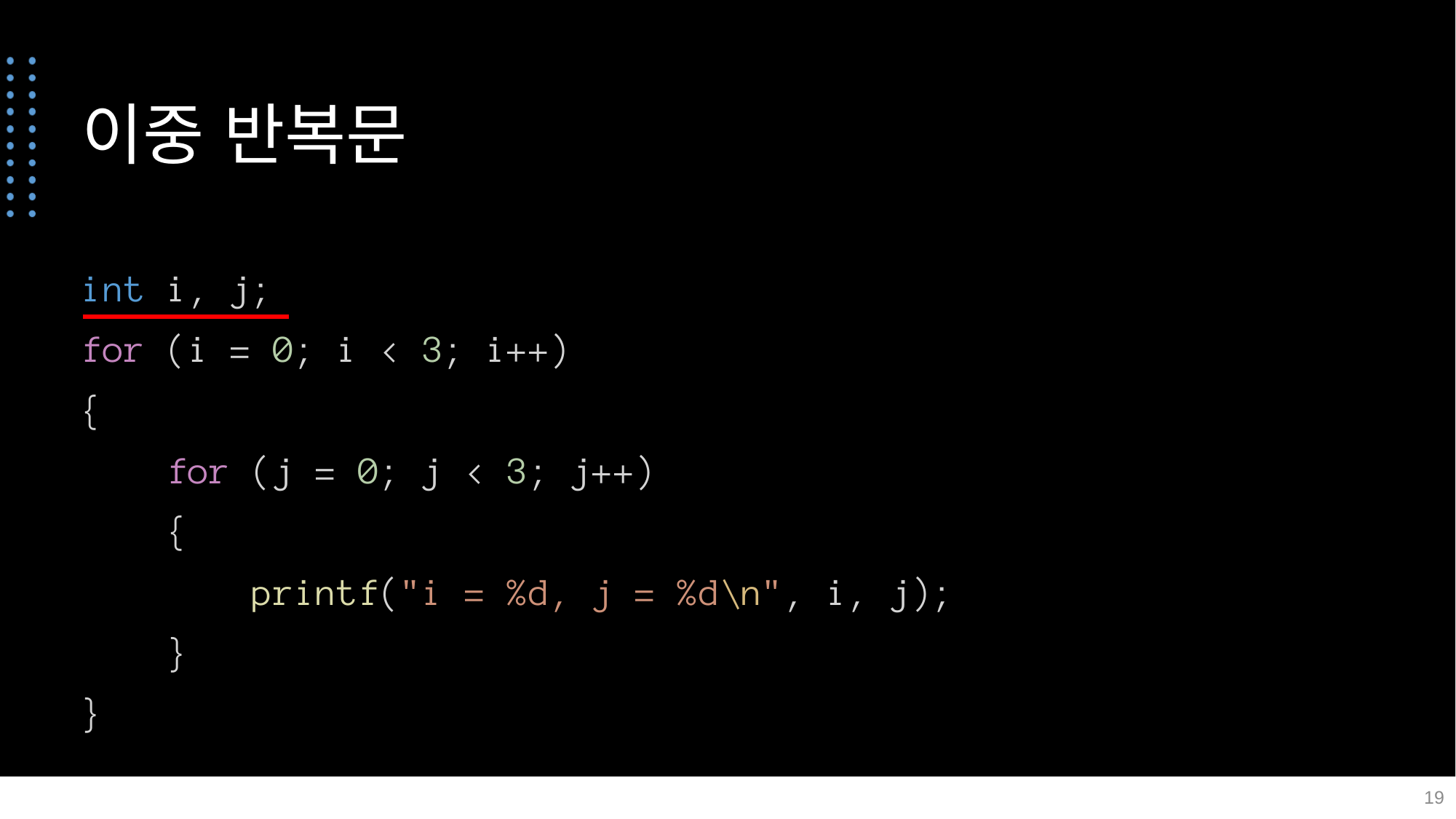

# 이중 반복문
int i, j;
for (i = 0; i < 3; i++)
{
    for (j = 0; j < 3; j++)
    {
        printf("i = %d, j = %d\n", i, j);
    }
}

19